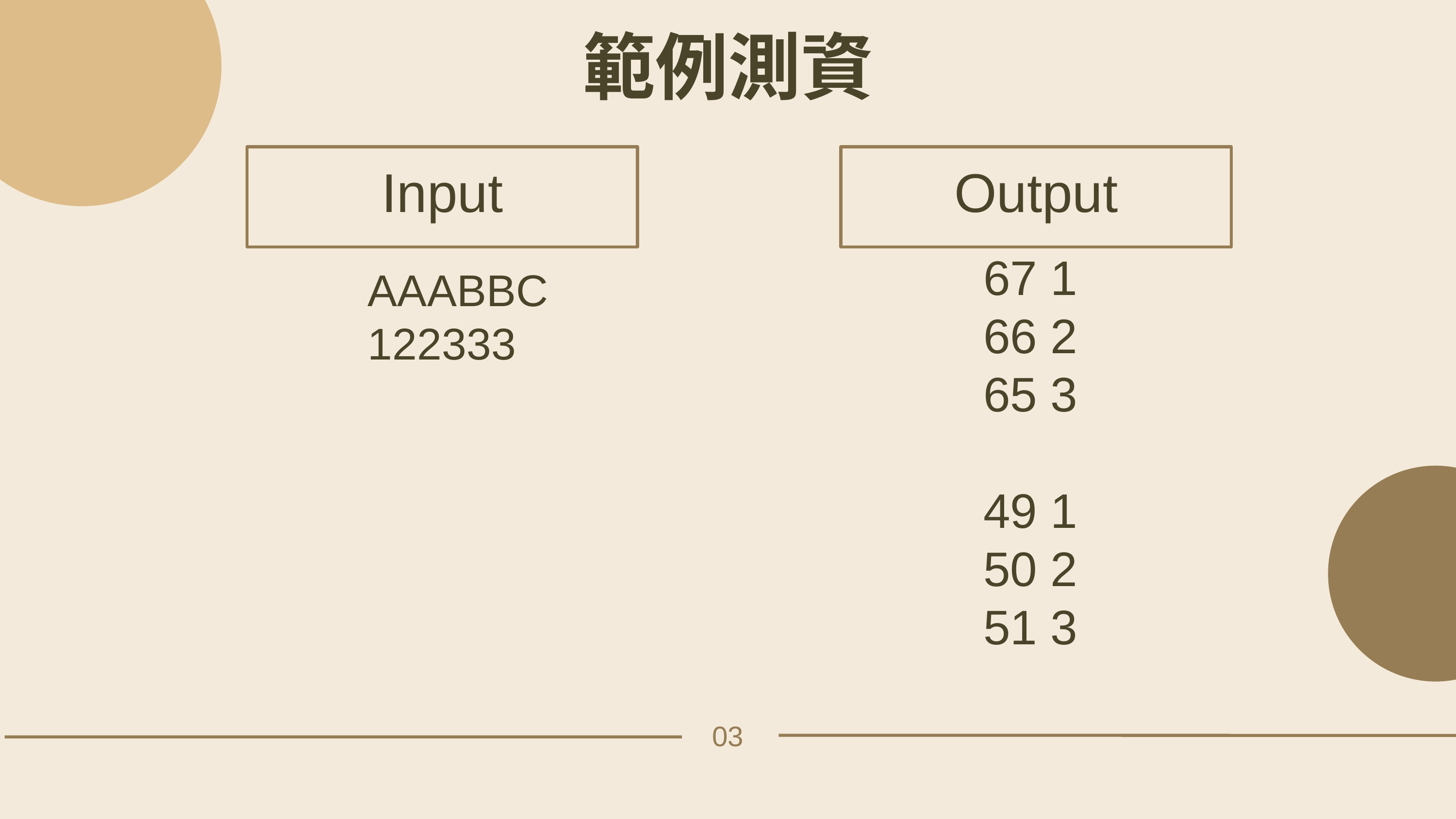

範例測資

Input
Output
67 1
66 2
65 3

49 1
50 2
51 3
AAABBC
122333

03